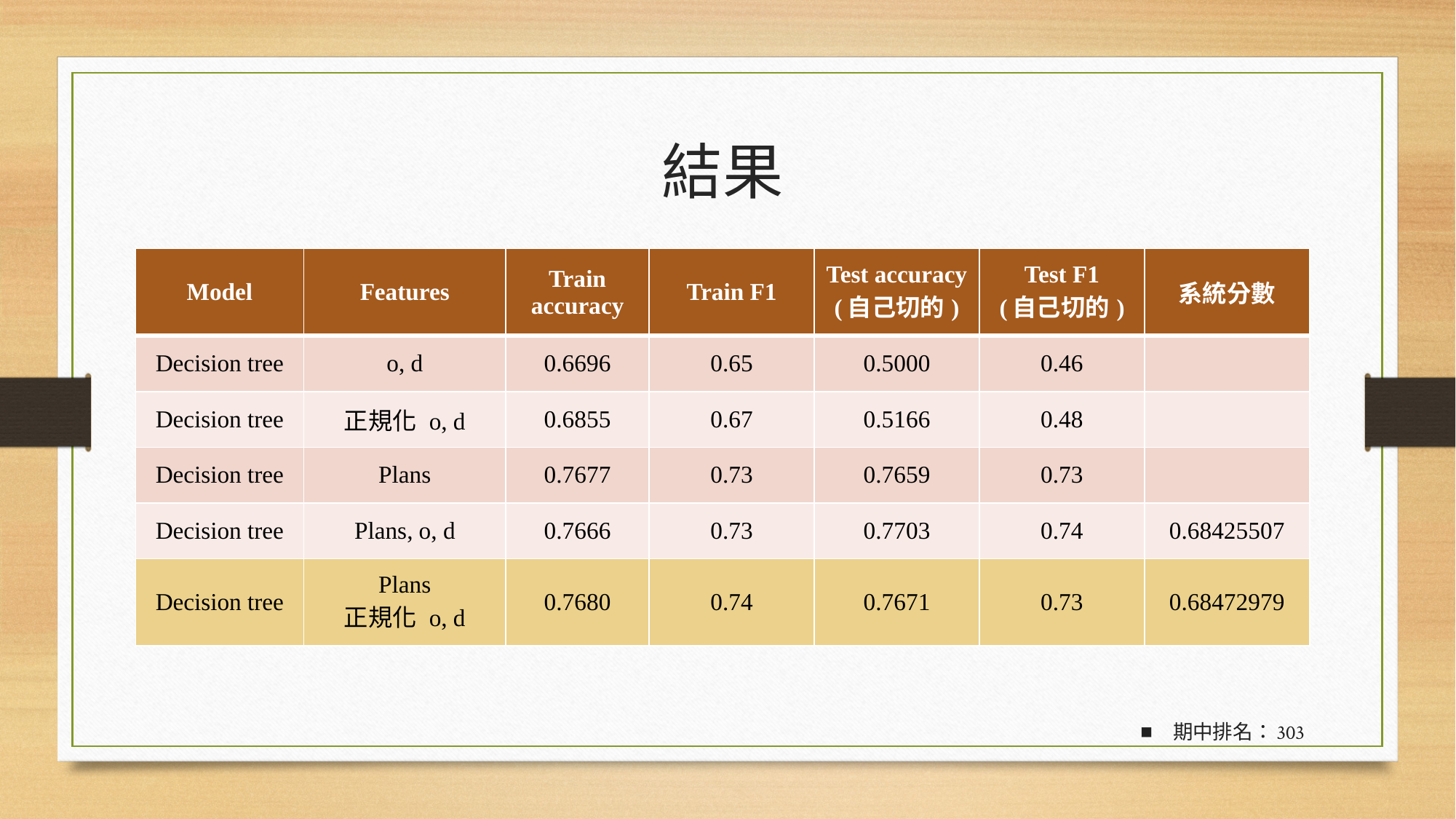

# 結果
| Model | Features | Train accuracy | Train F1 | Test accuracy (自己切的) | Test F1 (自己切的) | 系統分數 |
| --- | --- | --- | --- | --- | --- | --- |
| Decision tree | o, d | 0.6696 | 0.65 | 0.5000 | 0.46 |  |
| Decision tree | 正規化 o, d | 0.6855 | 0.67 | 0.5166 | 0.48 |  |
| Decision tree | Plans | 0.7677 | 0.73 | 0.7659 | 0.73 |  |
| Decision tree | Plans, o, d | 0.7666 | 0.73 | 0.7703 | 0.74 | 0.68425507 |
| Decision tree | Plans 正規化 o, d | 0.7680 | 0.74 | 0.7671 | 0.73 | 0.68472979 |
期中排名：303